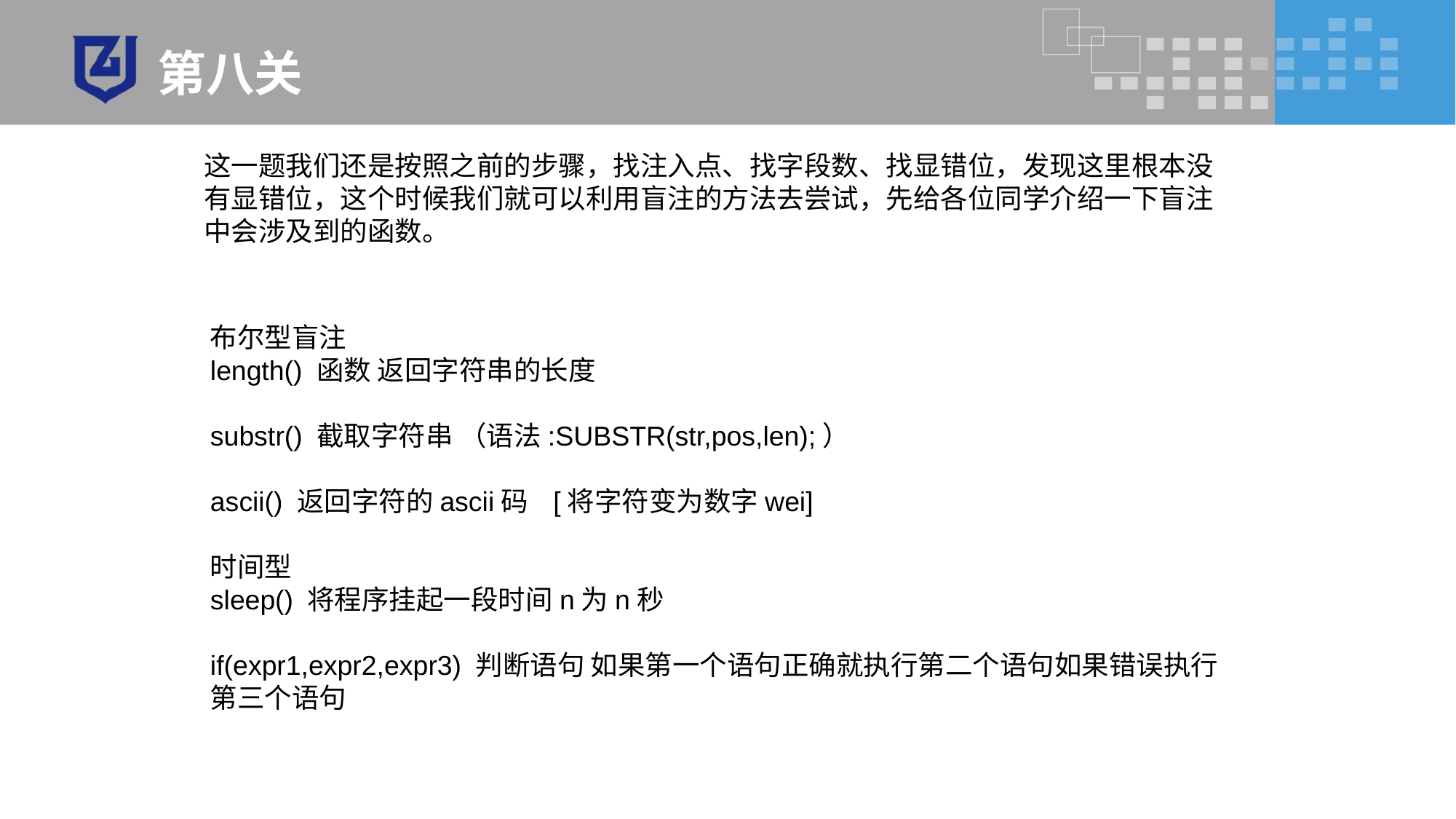

# 第八关
这一题我们还是按照之前的步骤，找注入点、找字段数、找显错位，发现这里根本没有显错位，这个时候我们就可以利用盲注的方法去尝试，先给各位同学介绍一下盲注中会涉及到的函数。

布尔型盲注
length() 函数 返回字符串的长度

substr() 截取字符串 （语法:SUBSTR(str,pos,len);）

ascii() 返回字符的ascii码   [将字符变为数字wei]

时间型
sleep() 将程序挂起一段时间n为n秒

if(expr1,expr2,expr3) 判断语句 如果第一个语句正确就执行第二个语句如果错误执行第三个语句